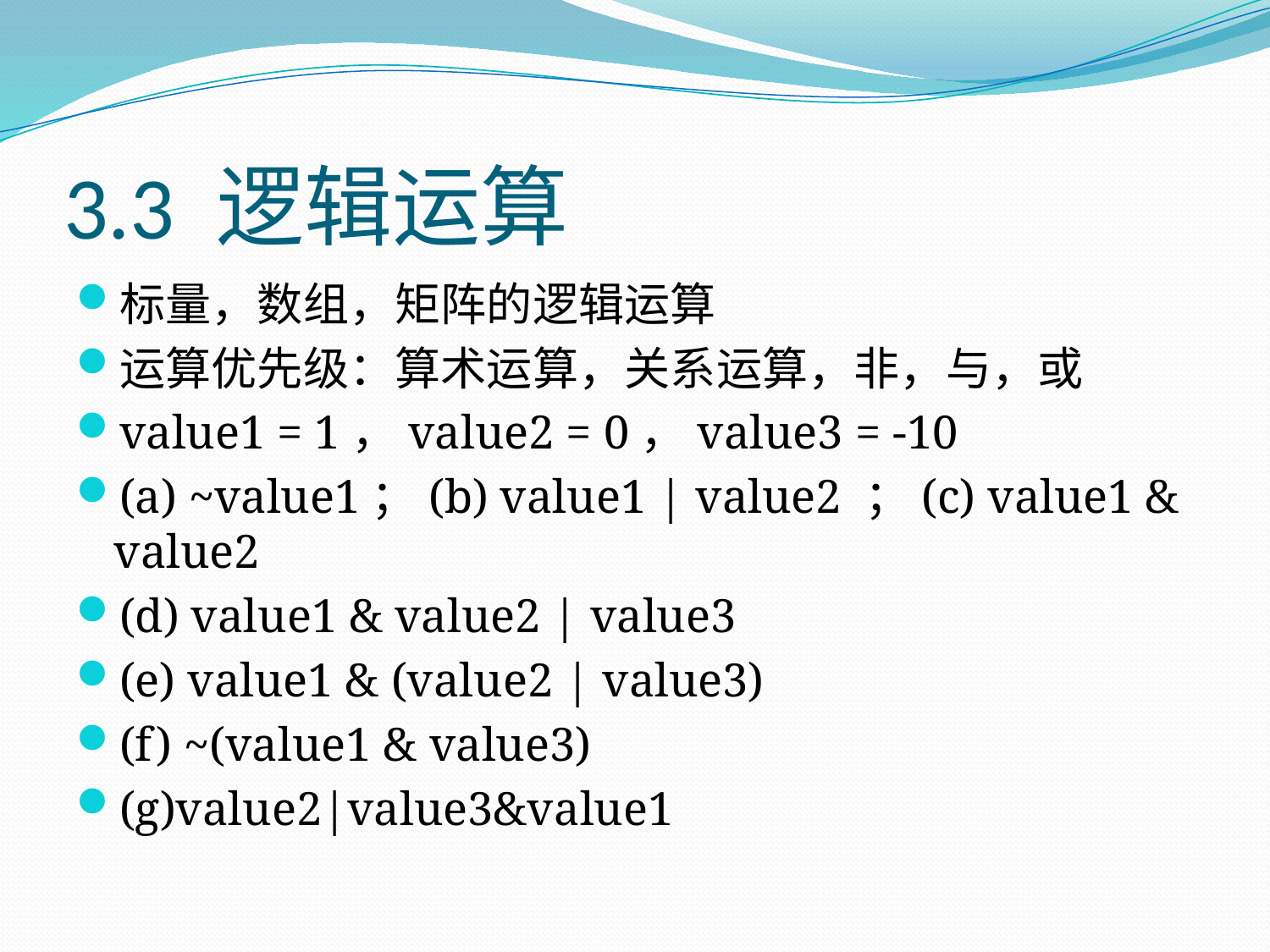

# 3.3 逻辑运算
标量，数组，矩阵的逻辑运算
运算优先级：算术运算，关系运算，非，与，或
value1 = 1，value2 = 0，value3 = -10
(a) ~value1；(b) value1 | value2 ；(c) value1 & value2
(d) value1 & value2 | value3
(e) value1 & (value2 | value3)
(f) ~(value1 & value3)
(g)value2|value3&value1